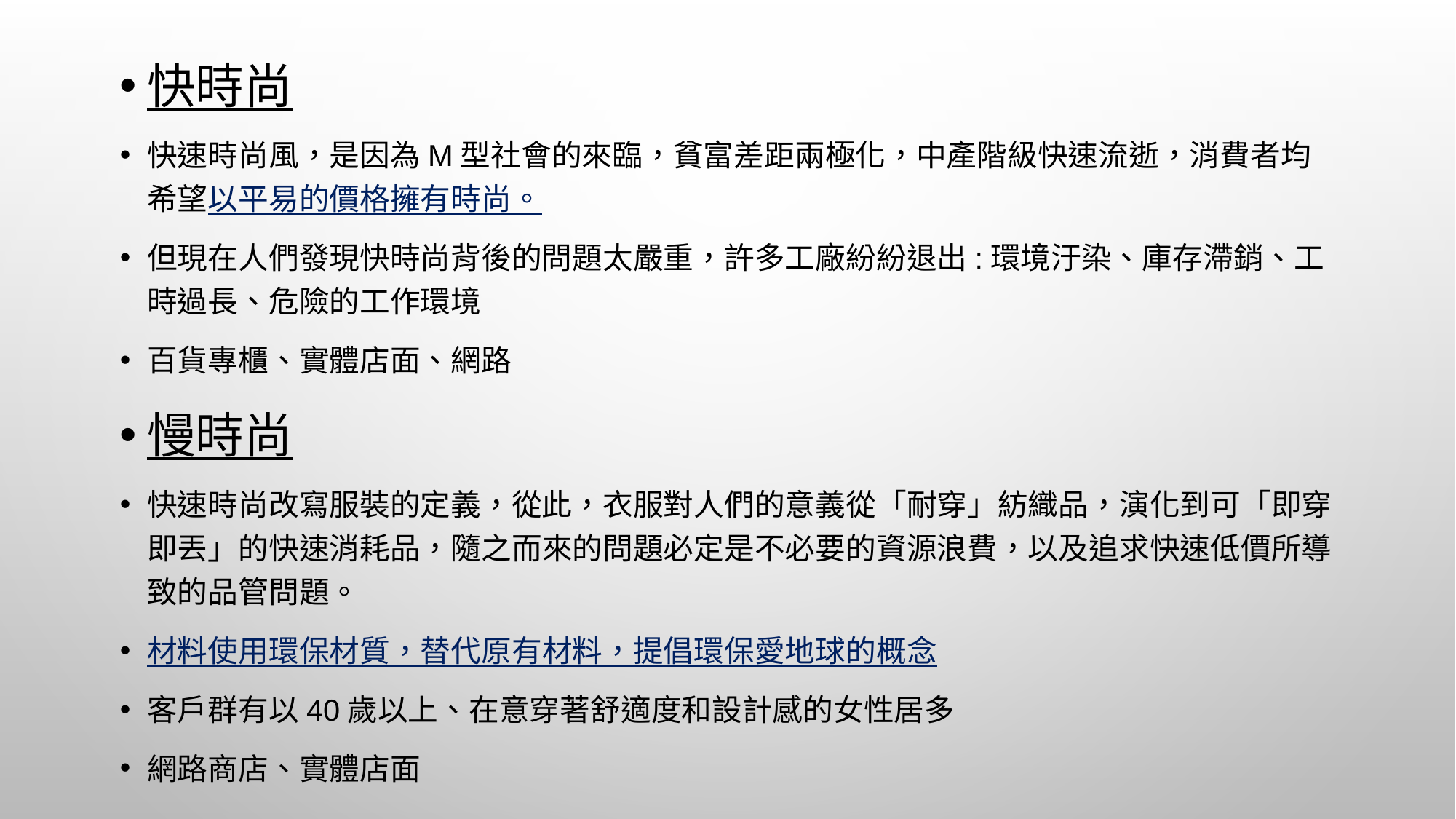

快時尚
快速時尚風，是因為M型社會的來臨，貧富差距兩極化，中產階級快速流逝，消費者均希望以平易的價格擁有時尚。
但現在人們發現快時尚背後的問題太嚴重，許多工廠紛紛退出:環境汙染、庫存滯銷、工時過長、危險的工作環境
百貨專櫃、實體店面、網路
慢時尚
快速時尚改寫服裝的定義，從此，衣服對人們的意義從「耐穿」紡織品，演化到可「即穿即丟」的快速消耗品，隨之而來的問題必定是不必要的資源浪費，以及追求快速低價所導致的品管問題。
材料使用環保材質，替代原有材料，提倡環保愛地球的概念
客戶群有以40歲以上、在意穿著舒適度和設計感的女性居多
網路商店、實體店面